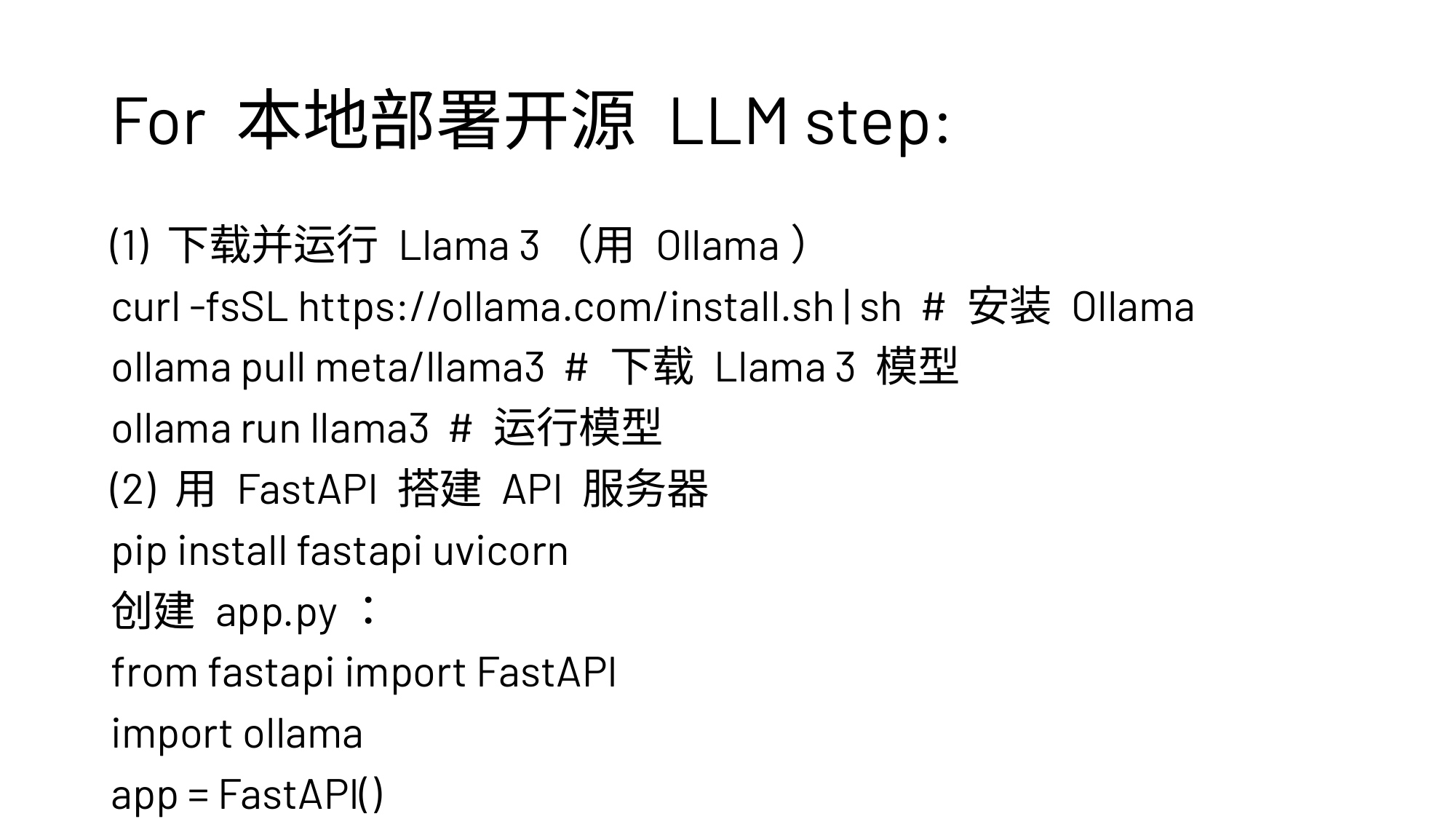

# For 本地部署开源 LLM step:
(1) 下载并运行 Llama 3（用 Ollama）
curl -fsSL https://ollama.com/install.sh | sh  # 安装 Ollama
ollama pull meta/llama3  # 下载 Llama 3 模型
ollama run llama3  # 运行模型
(2) 用 FastAPI 搭建 API 服务器
pip install fastapi uvicorn
创建 app.py：
from fastapi import FastAPI
import ollama
app = FastAPI()
@app.post("/chat")
async def chat(prompt: str):
    response = ollama.chat(model="llama3", messages=[{"role": "user", "content": prompt}])
    return {"response": response["message"]["content"]}
# 启动服务器
if _name_ == "_main_":
    import uvicorn
    uvicorn.run(app, host="0.0.0.0", port=8000)
运行：
python app.py
然后就可以通过 http://localhost:8000/chat 访问 API。